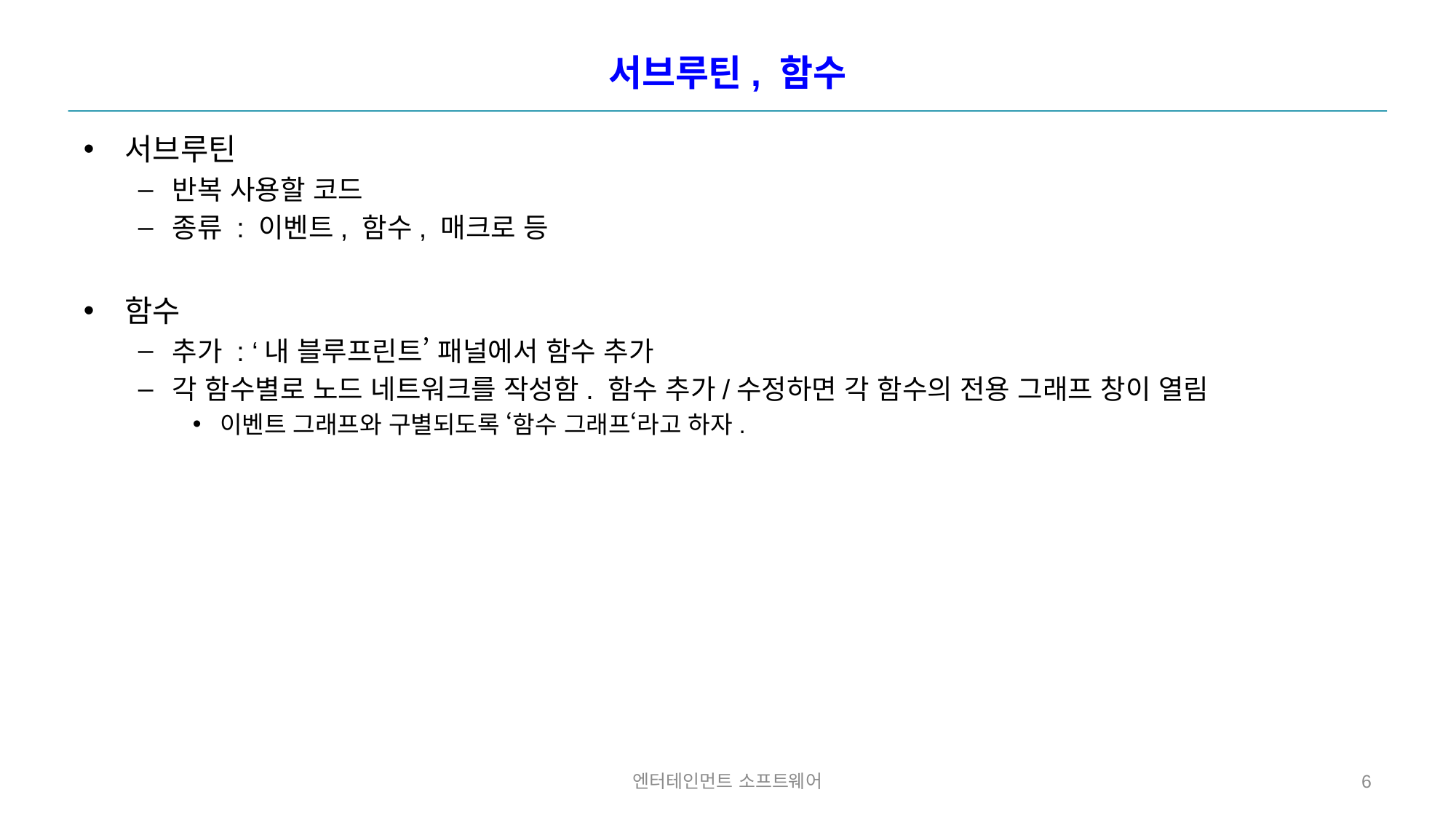

# 서브루틴, 함수
서브루틴
반복 사용할 코드
종류 : 이벤트, 함수, 매크로 등

함수
추가 : ‘내 블루프린트’ 패널에서 함수 추가
각 함수별로 노드 네트워크를 작성함. 함수 추가/수정하면 각 함수의 전용 그래프 창이 열림
이벤트 그래프와 구별되도록 ‘함수 그래프‘라고 하자.

엔터테인먼트 소프트웨어
6